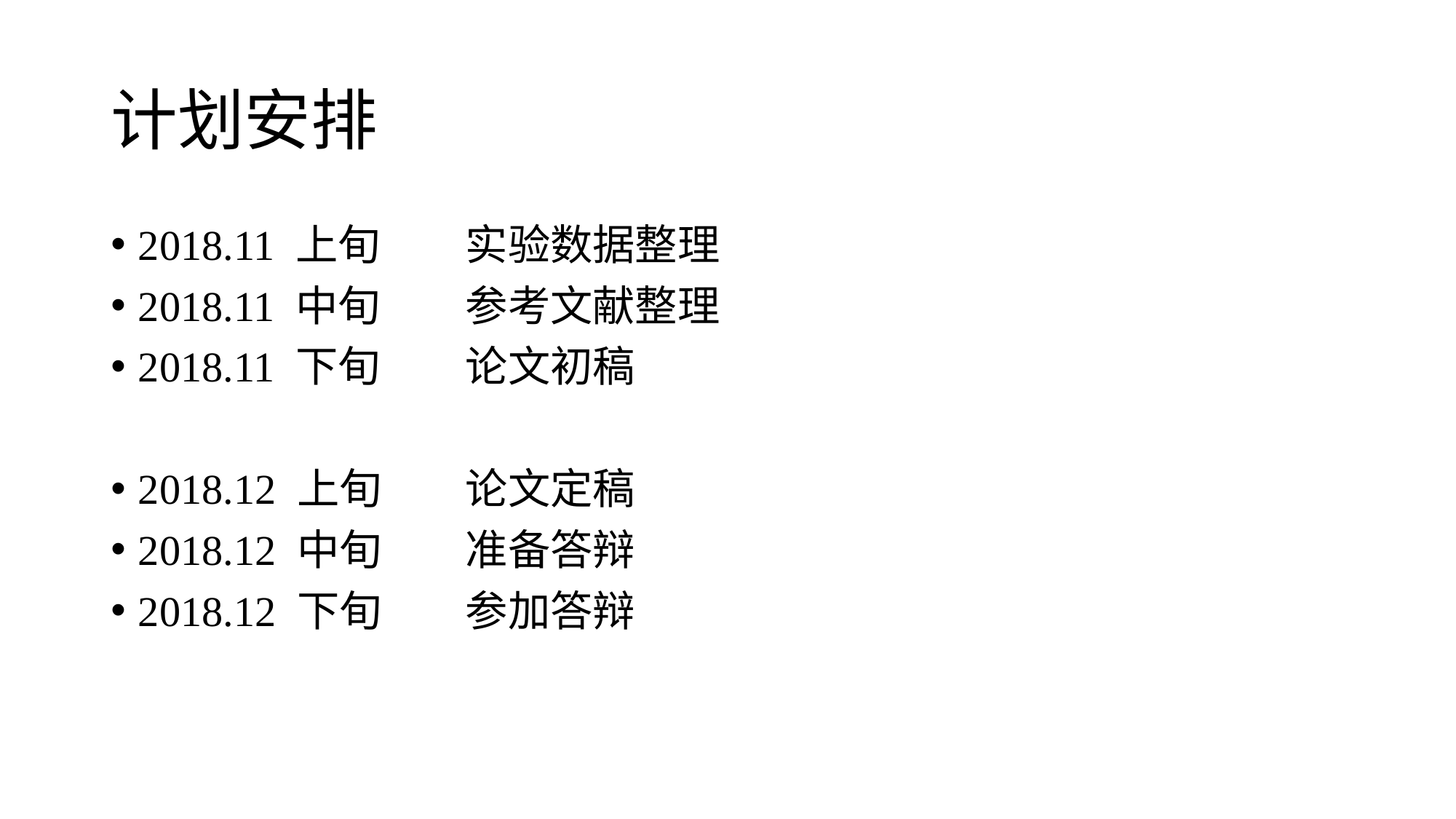

# 计划安排
2018.11 上旬	实验数据整理
2018.11 中旬	参考文献整理
2018.11 下旬	论文初稿

2018.12 上旬	论文定稿
2018.12 中旬	准备答辩
2018.12 下旬	参加答辩